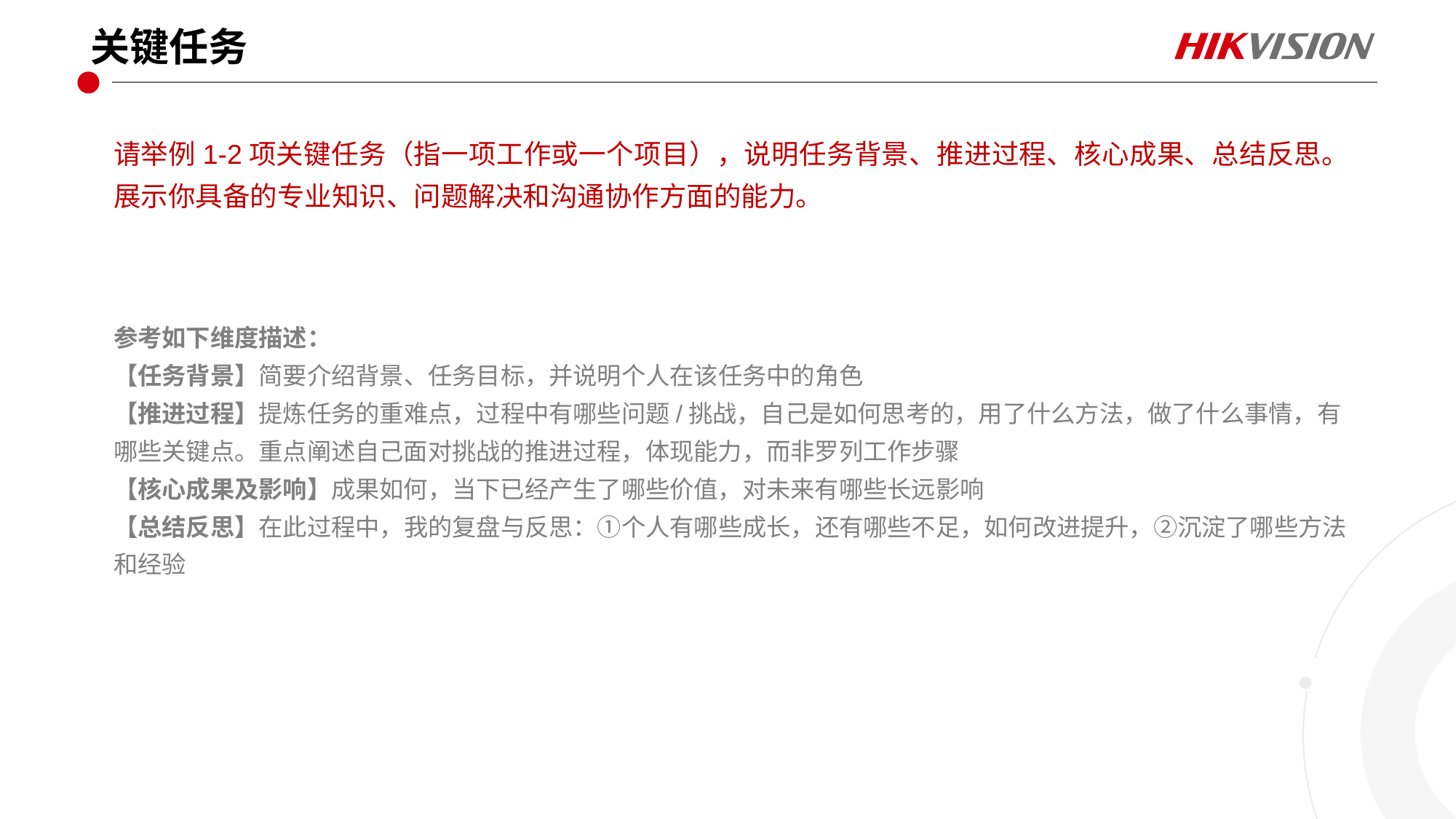

# 关键任务
请举例1-2项关键任务（指一项工作或一个项目），说明任务背景、推进过程、核心成果、总结反思。展示你具备的专业知识、问题解决和沟通协作方面的能力。
参考如下维度描述：
【任务背景】简要介绍背景、任务目标，并说明个人在该任务中的角色
【推进过程】提炼任务的重难点，过程中有哪些问题/挑战，自己是如何思考的，用了什么方法，做了什么事情，有哪些关键点。重点阐述自己面对挑战的推进过程，体现能力，而非罗列工作步骤
【核心成果及影响】成果如何，当下已经产生了哪些价值，对未来有哪些长远影响
【总结反思】在此过程中，我的复盘与反思：①个人有哪些成长，还有哪些不足，如何改进提升，②沉淀了哪些方法和经验